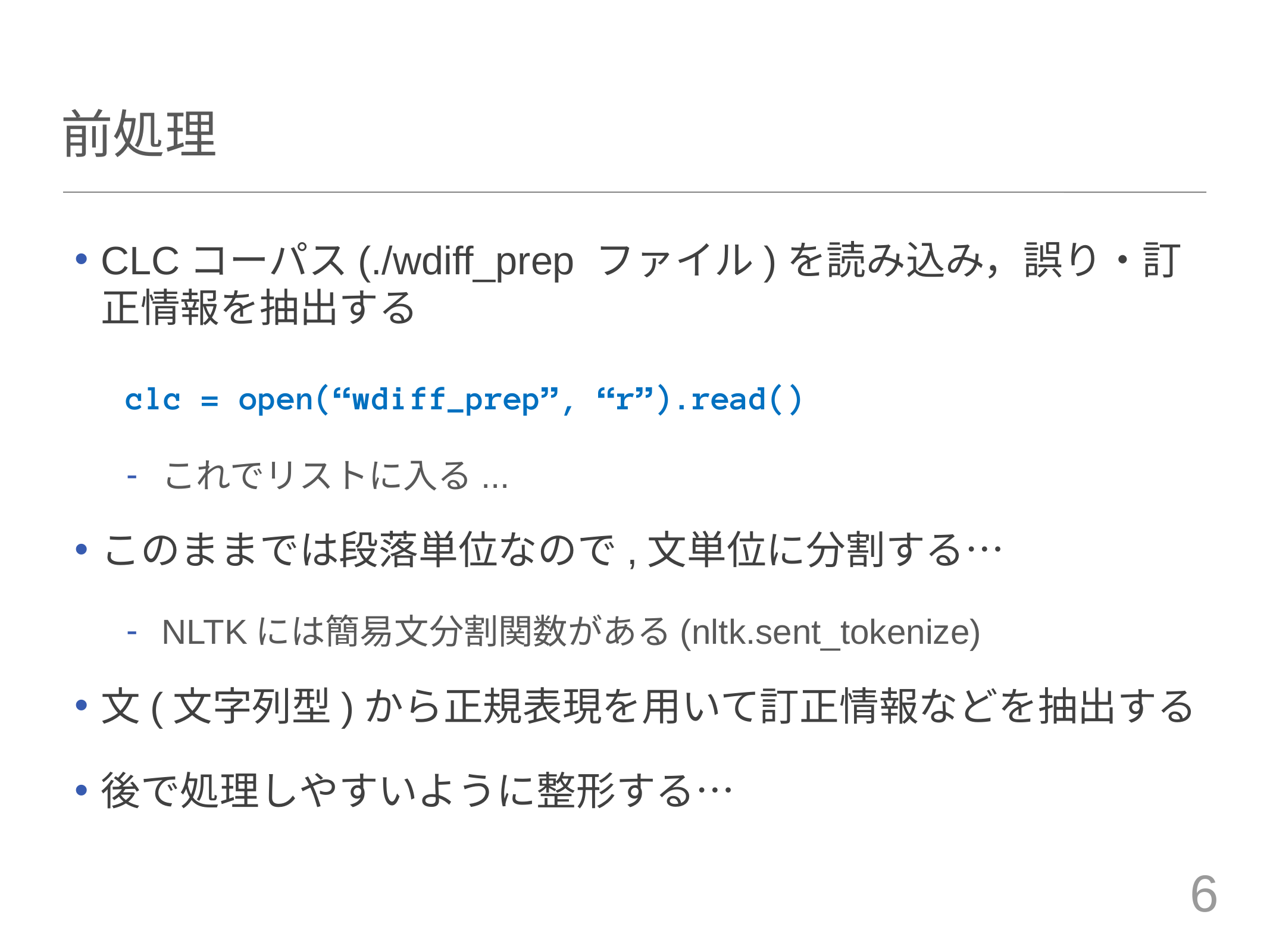

# 前処理
CLCコーパス(./wdiff_prep ファイル)を読み込み，誤り・訂正情報を抽出する
clc = open(“wdiff_prep”, “r”).read()
これでリストに入る...
このままでは段落単位なので,文単位に分割する…
NLTKには簡易文分割関数がある(nltk.sent_tokenize)
文(文字列型)から正規表現を用いて訂正情報などを抽出する
後で処理しやすいように整形する…

6